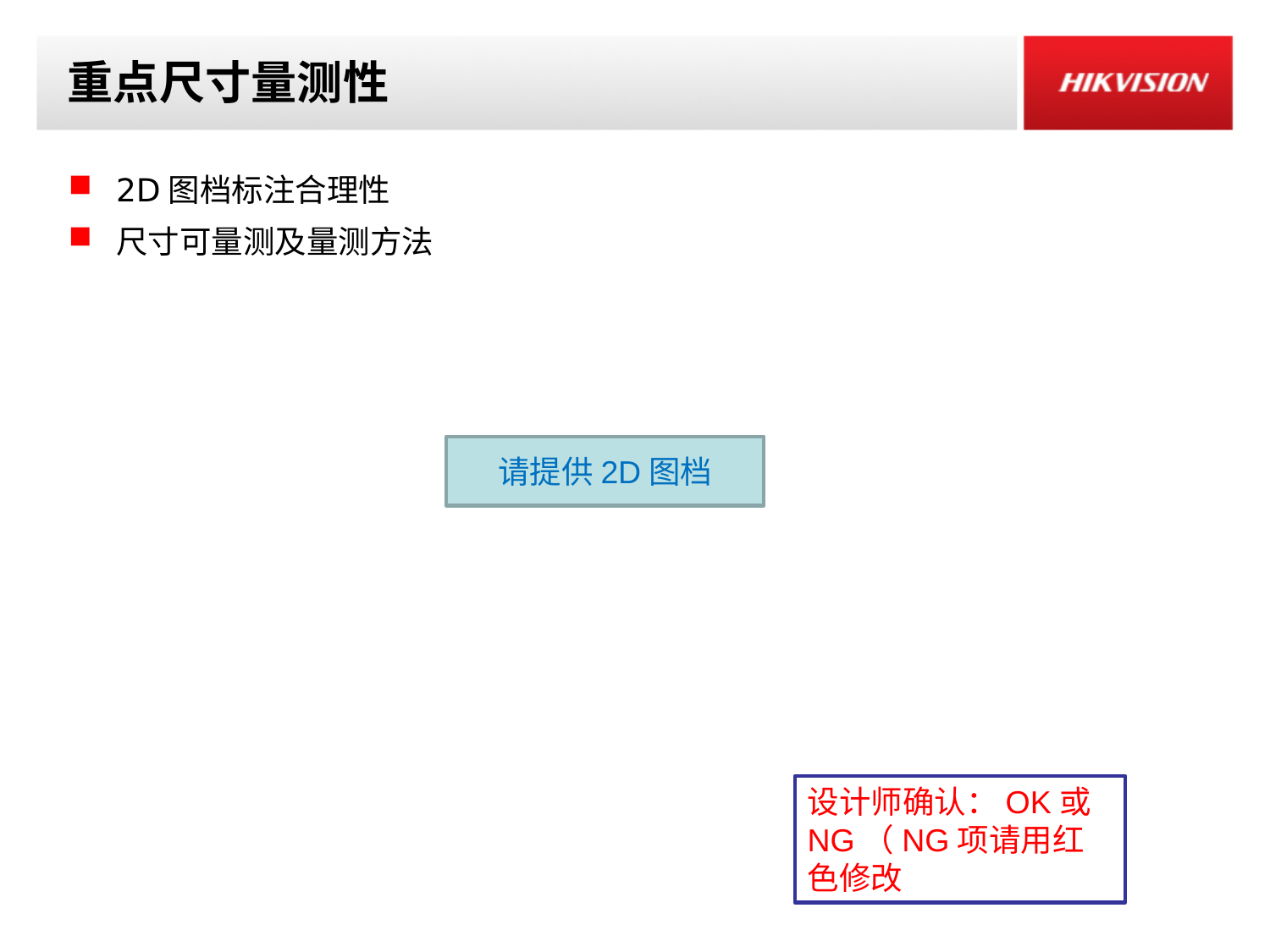

# 重点尺寸量测性
2D图档标注合理性
尺寸可量测及量测方法
请提供2D图档
设计师确认：OK或NG（NG项请用红色修改